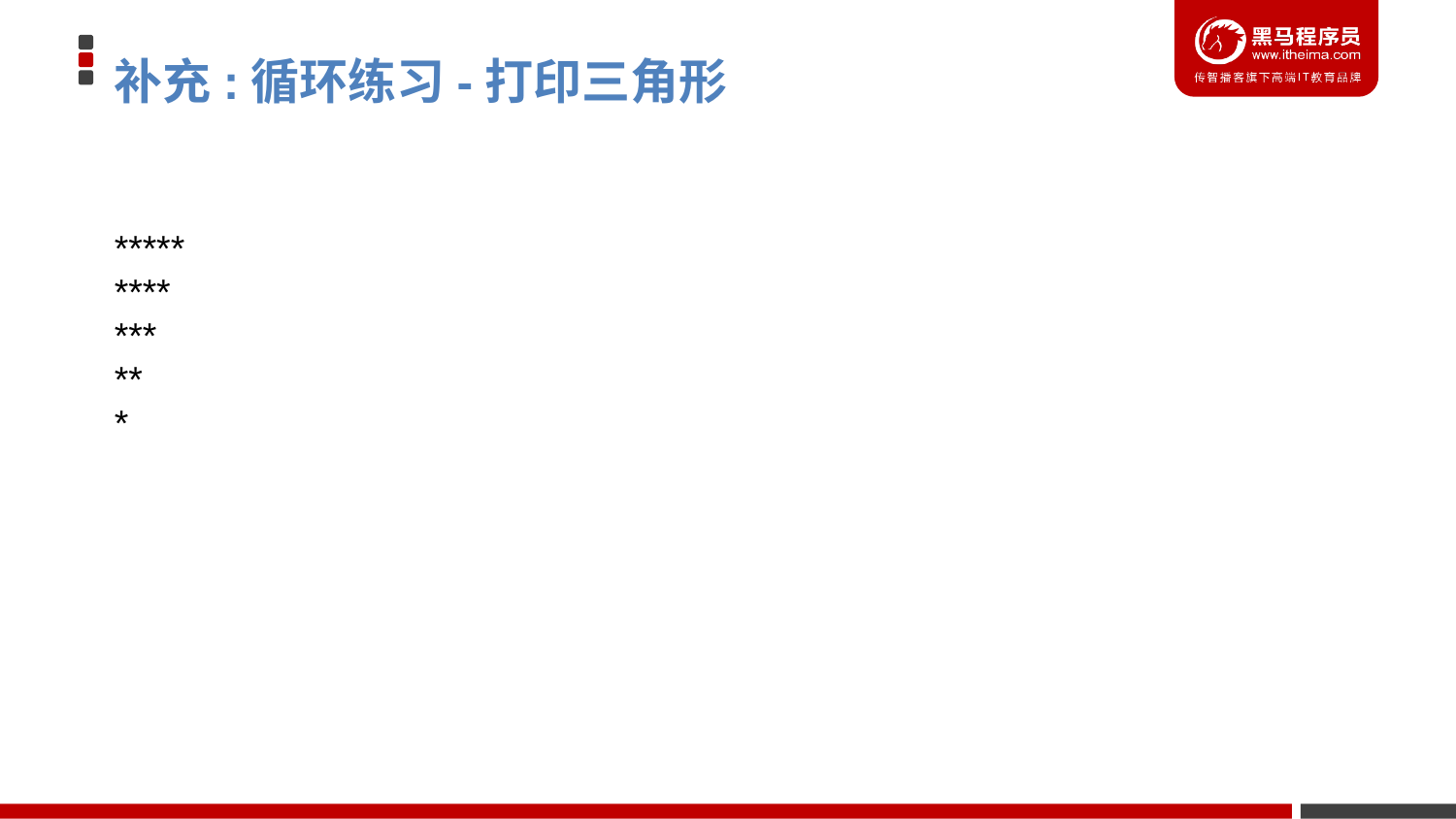

# 补充:循环练习-打印三角形
*****
****
***
**
*